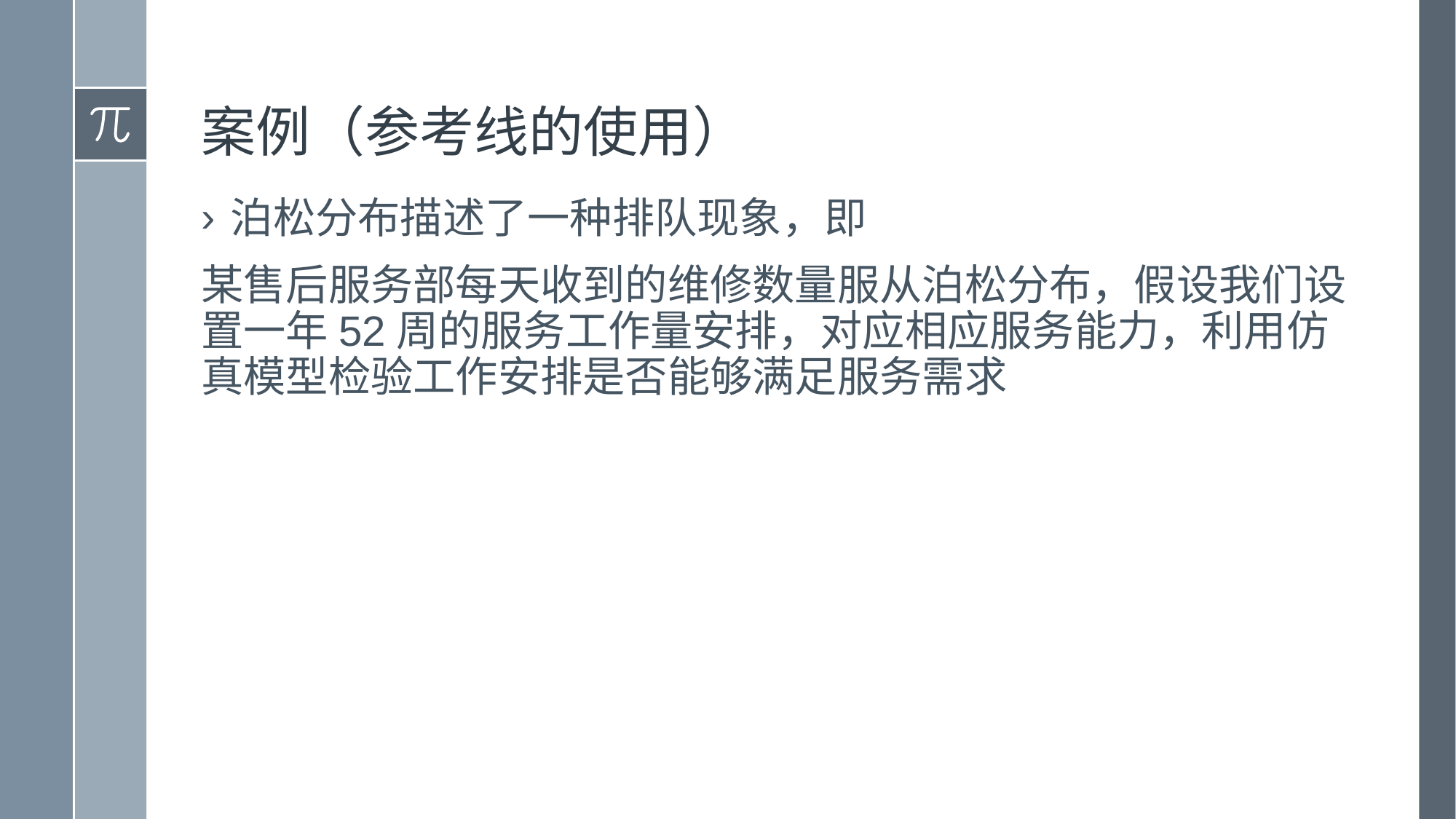

# 案例（参考线的使用）
泊松分布描述了一种排队现象，即
某售后服务部每天收到的维修数量服从泊松分布，假设我们设置一年52周的服务工作量安排，对应相应服务能力，利用仿真模型检验工作安排是否能够满足服务需求